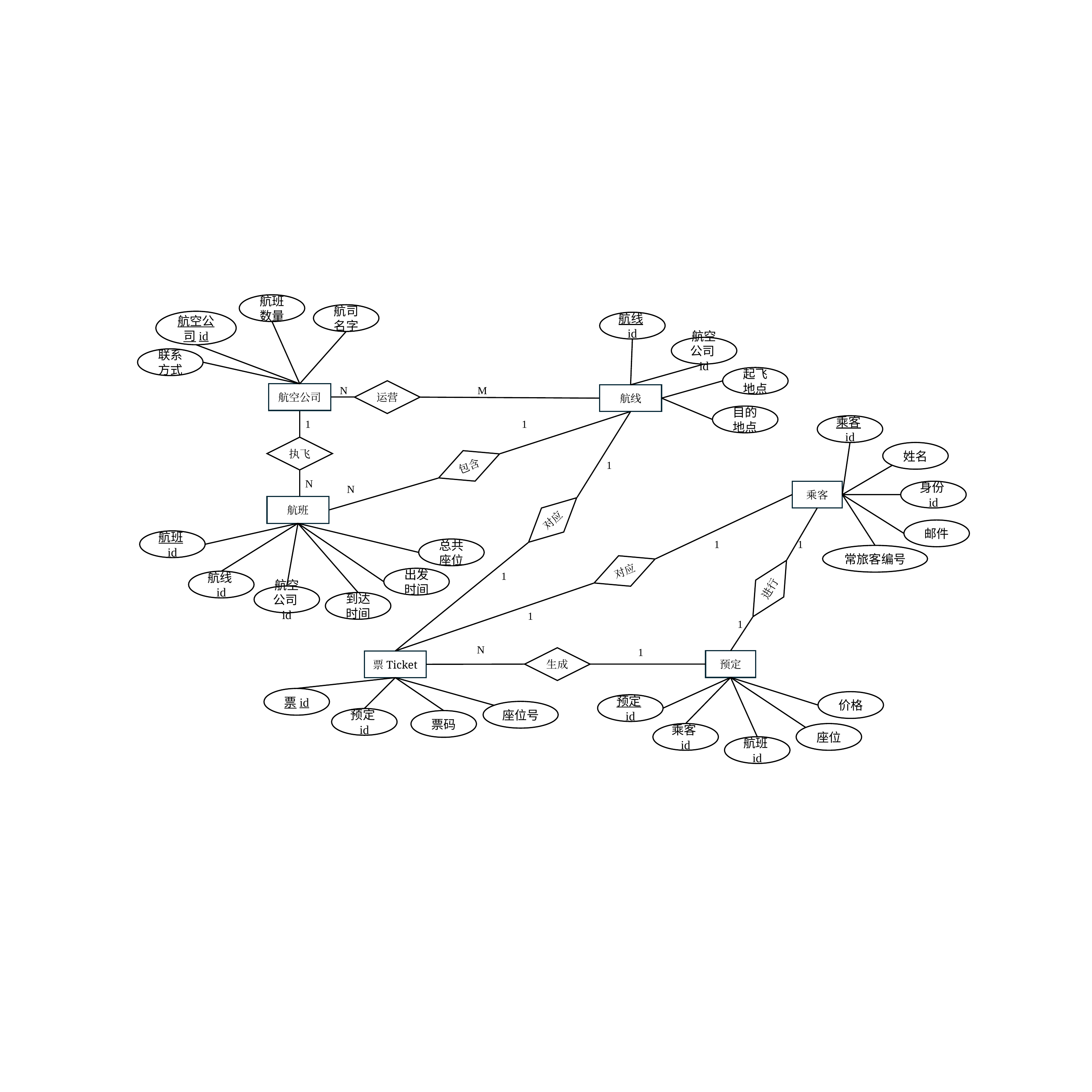

航班数量
航司名字
航空公司id
联系方式
航空公司
航线id
航空公司id
起飞地点
航线
目的地点
N
运营
M
1
1
乘客id
姓名
乘客
身份id
邮件
常旅客编号
执飞
包含
1
N
N
航班
航班id
总共座位
出发时间
航线id
航空公司id
到达时间
对应
1
1
对应
1
进行
1
1
N
1
生成
预定
价格
预定id
乘客id
座位
航班id
票Ticket
票id
座位号
预定id
票码